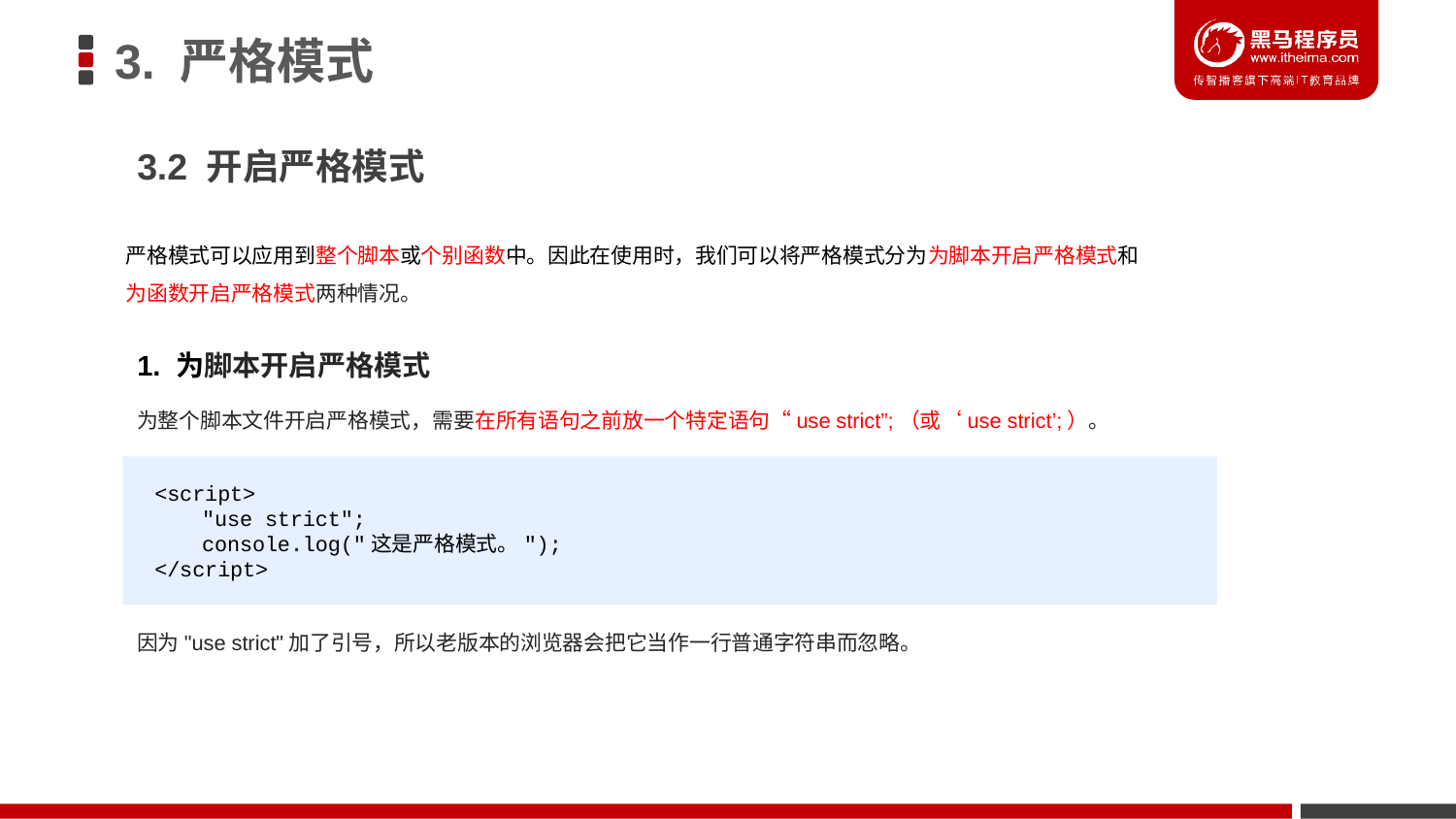

# 3. 严格模式
3.2 开启严格模式
严格模式可以应用到整个脚本或个别函数中。因此在使用时，我们可以将严格模式分为为脚本开启严格模式和为函数开启严格模式两种情况。
1. 为脚本开启严格模式
为整个脚本文件开启严格模式，需要在所有语句之前放一个特定语句“use strict”;（或‘use strict’;）。
<script>
　　"use strict";
　　console.log("这是严格模式。");
</script>
因为"use strict"加了引号，所以老版本的浏览器会把它当作一行普通字符串而忽略。